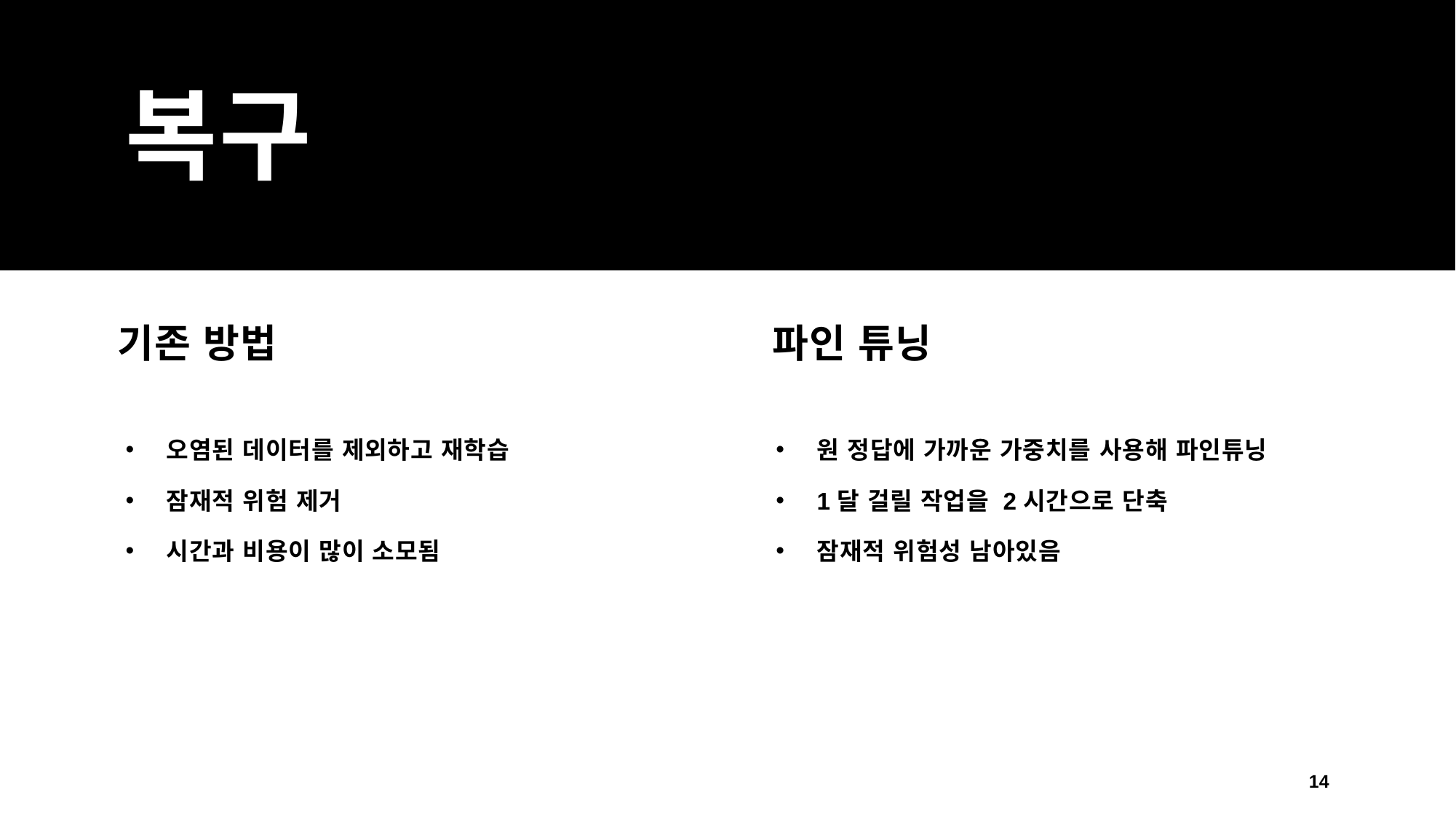

# 복구
기존 방법
파인 튜닝
오염된 데이터를 제외하고 재학습
잠재적 위험 제거
시간과 비용이 많이 소모됨
원 정답에 가까운 가중치를 사용해 파인튜닝
1달 걸릴 작업을 2시간으로 단축
잠재적 위험성 남아있음

14